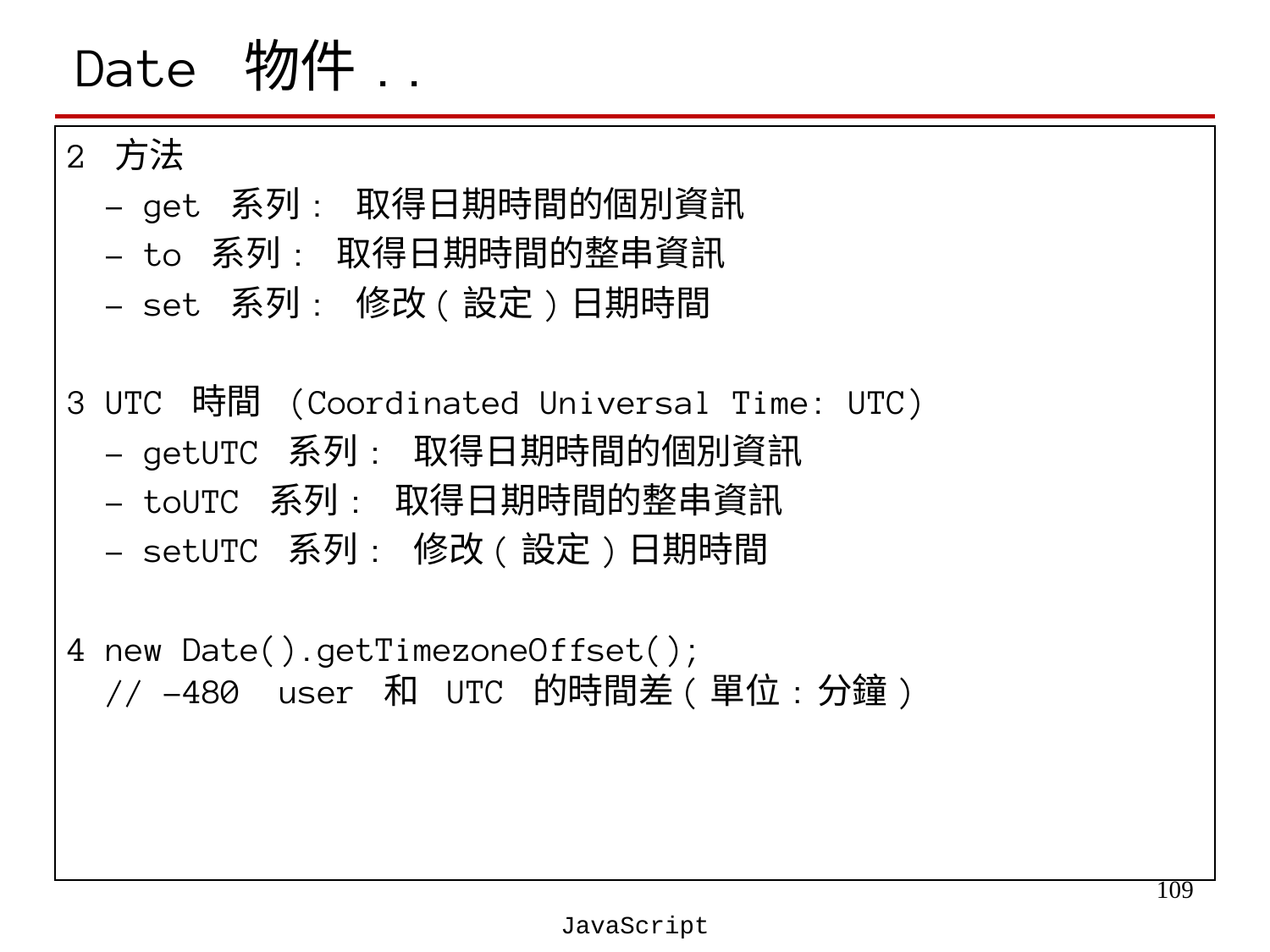

# Date 物件..
2 方法
  - get 系列: 取得日期時間的個別資訊
  - to 系列: 取得日期時間的整串資訊
  - set 系列: 修改(設定)日期時間

3 UTC 時間 (Coordinated Universal Time: UTC)
  - getUTC 系列: 取得日期時間的個別資訊
  - toUTC 系列: 取得日期時間的整串資訊
  - setUTC 系列: 修改(設定)日期時間

4 new Date().getTimezoneOffset();
  // -480  user 和 UTC 的時間差(單位:分鐘)

109
JavaScript